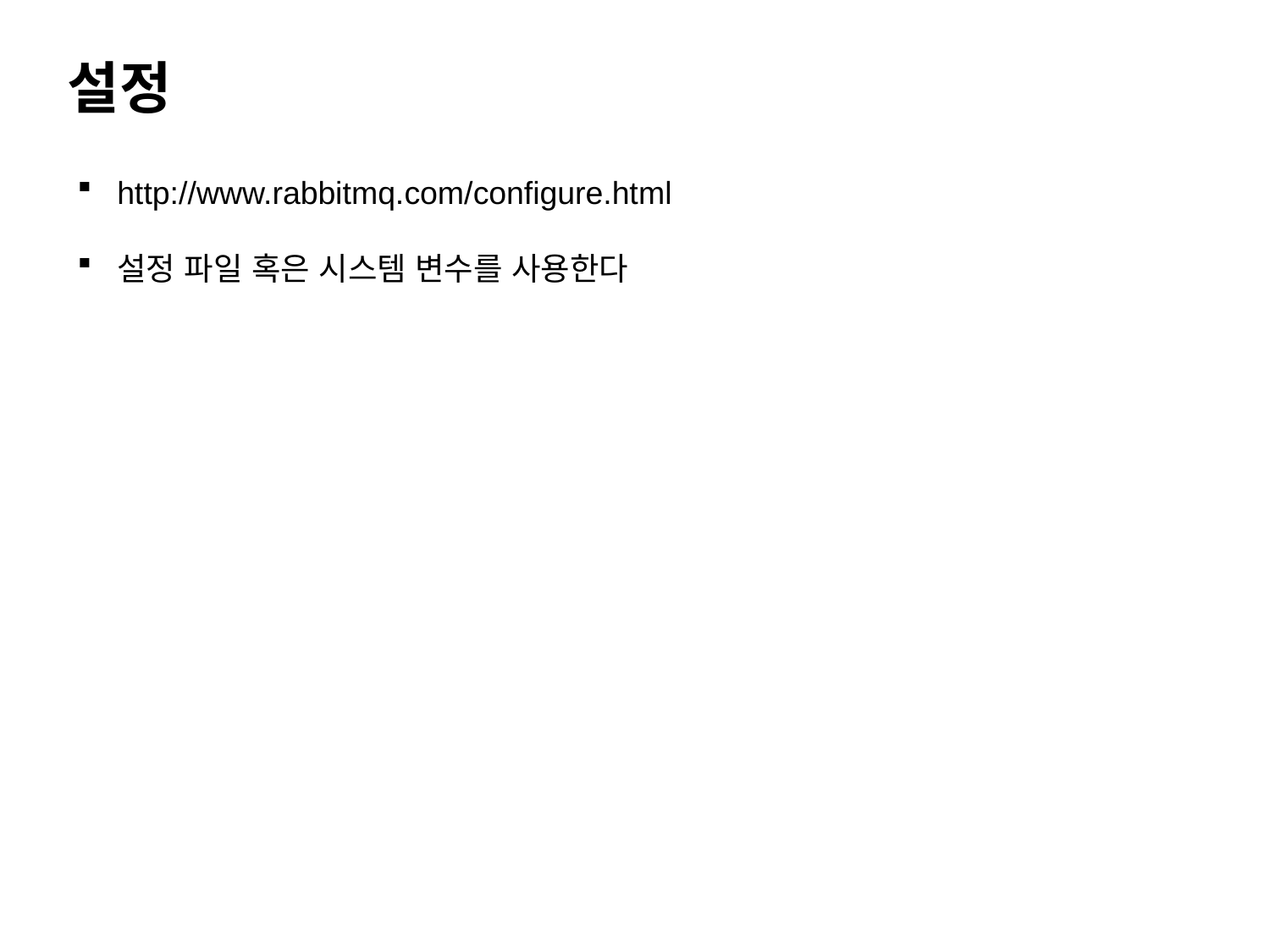

설정
http://www.rabbitmq.com/configure.html
설정 파일 혹은 시스템 변수를 사용한다